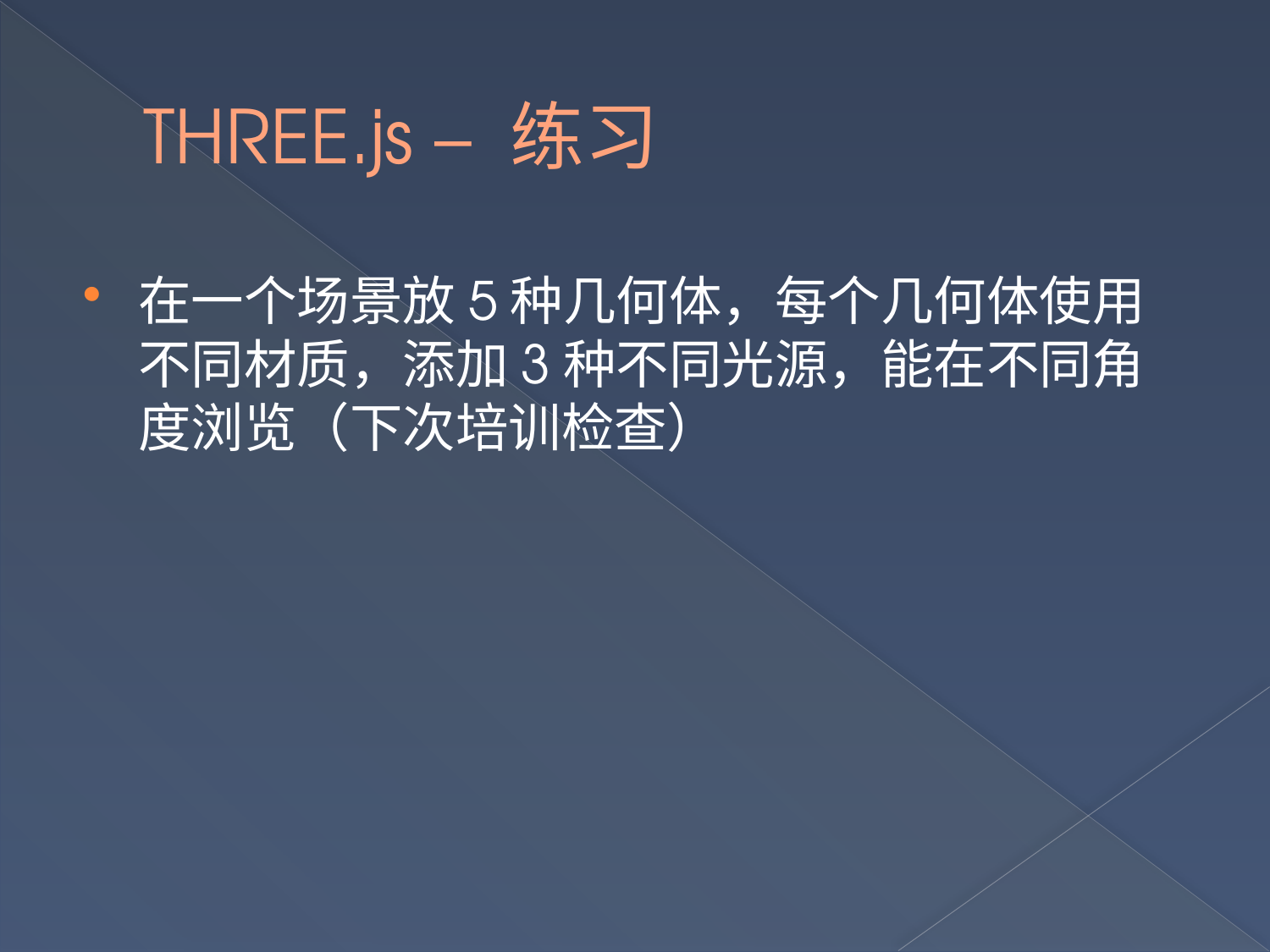

# THREE.js – 练习
在一个场景放5种几何体，每个几何体使用不同材质，添加3种不同光源，能在不同角度浏览（下次培训检查）